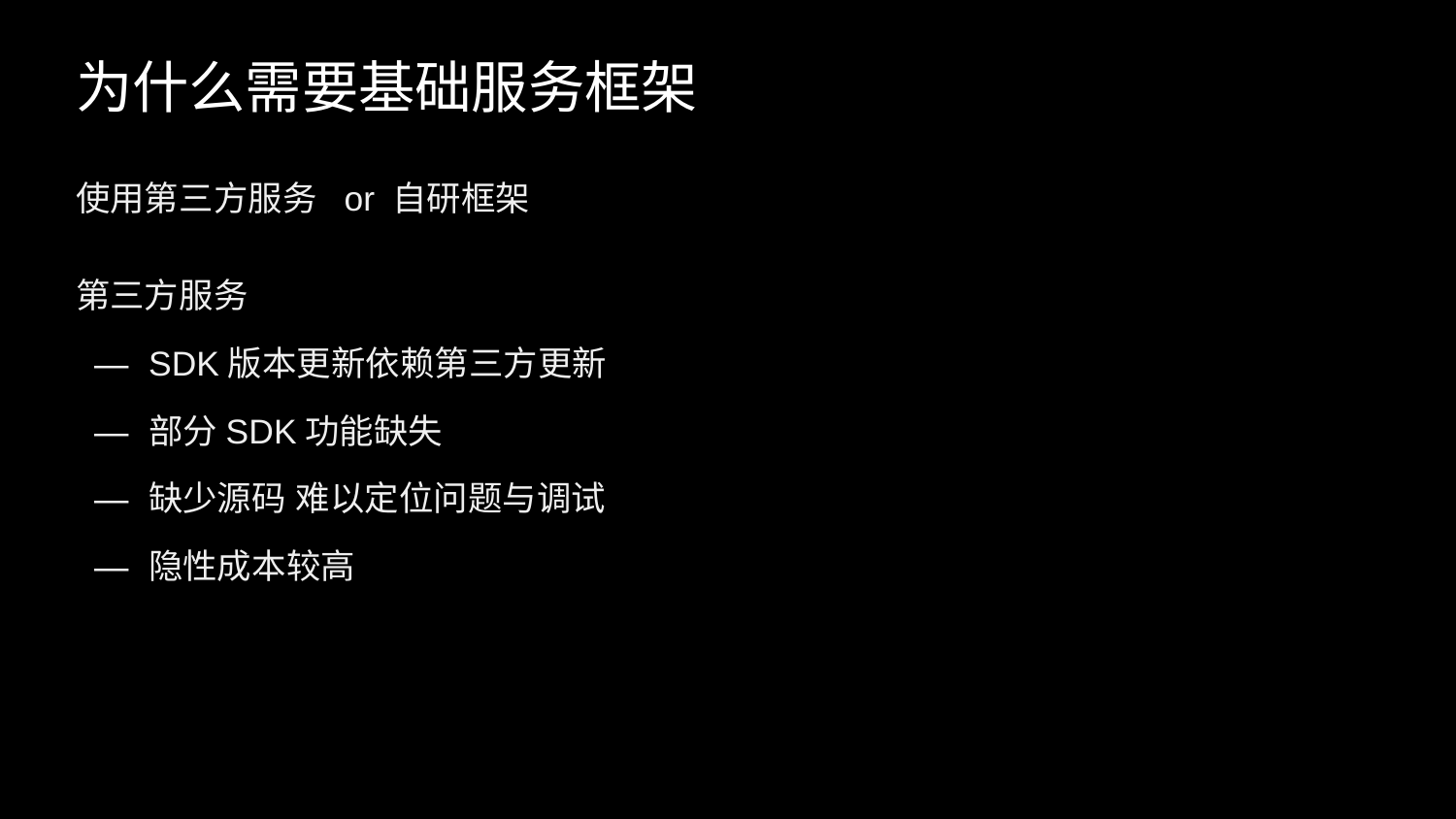

# 为什么需要基础服务框架
使用第三方服务  or 自研框架

第三方服务
SDK版本更新依赖第三方更新
部分SDK功能缺失
缺少源码 难以定位问题与调试
隐性成本较高